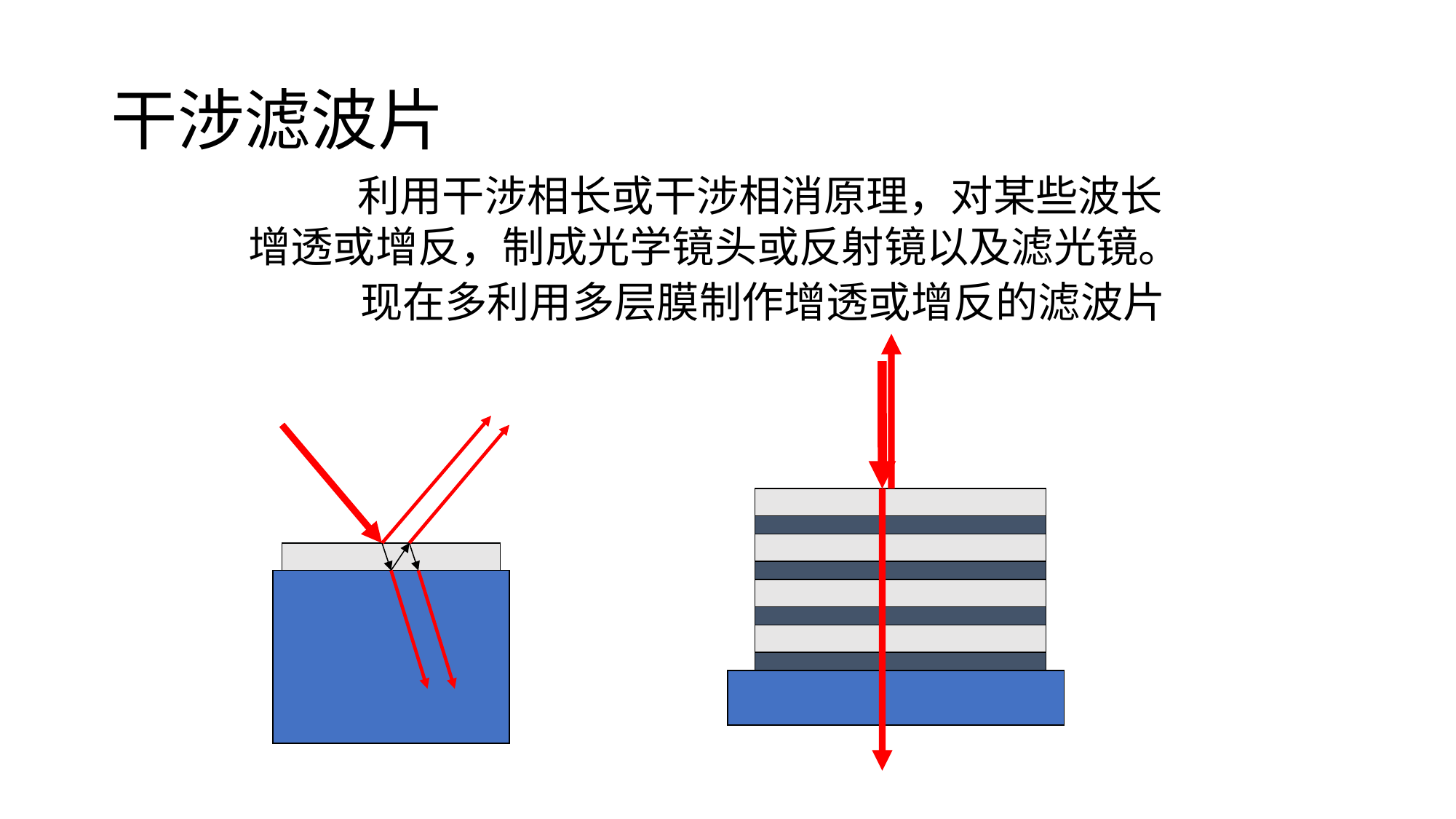

# 干涉滤波片
	利用干涉相长或干涉相消原理，对某些波长增透或增反，制成光学镜头或反射镜以及滤光镜。
现在多利用多层膜制作增透或增反的滤波片